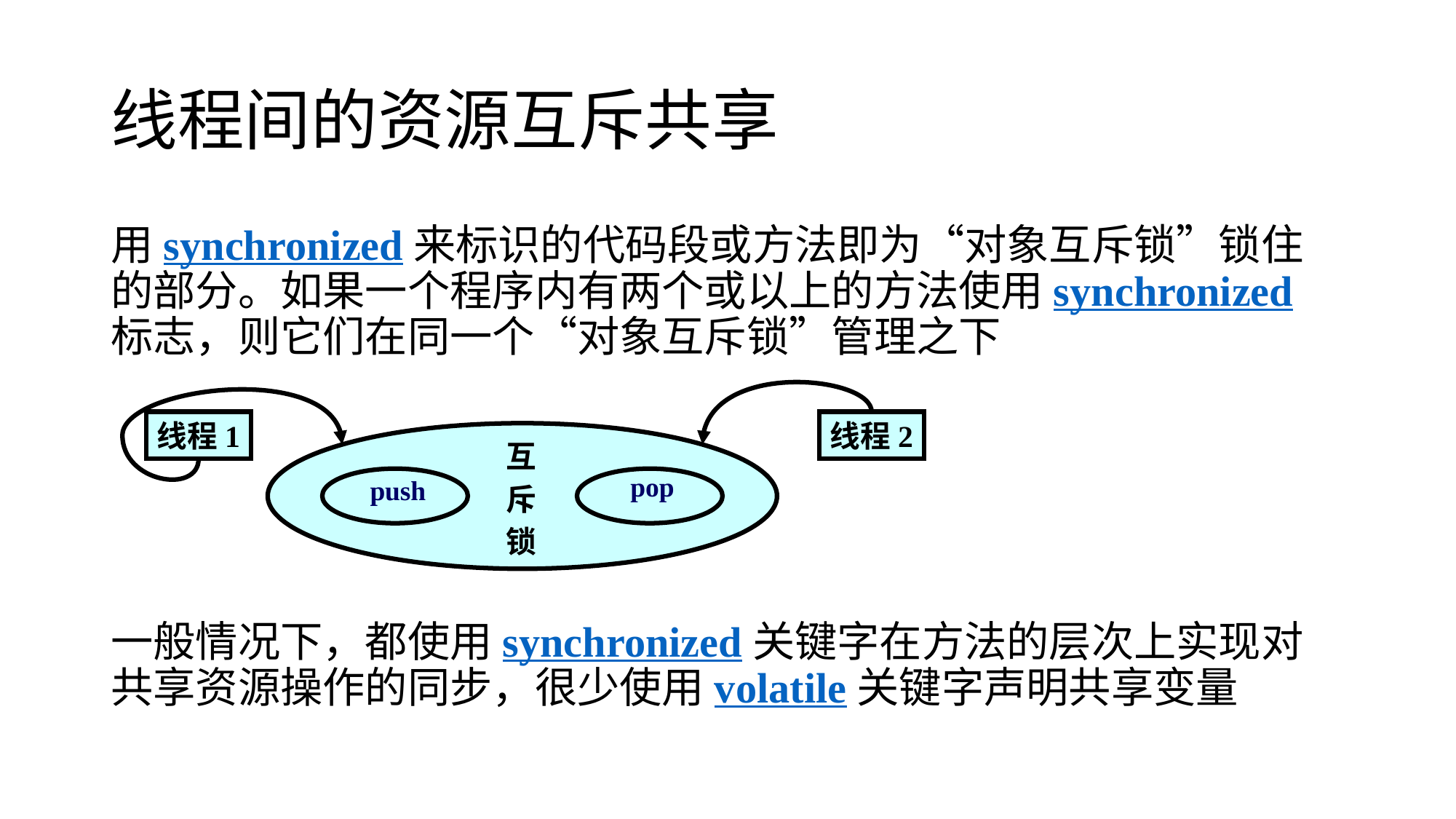

# 线程间的资源互斥共享
用synchronized来标识的代码段或方法即为“对象互斥锁”锁住的部分。如果一个程序内有两个或以上的方法使用synchronized标志，则它们在同一个“对象互斥锁”管理之下

一般情况下，都使用synchronized关键字在方法的层次上实现对共享资源操作的同步，很少使用volatile关键字声明共享变量
线程1
线程2

互
斥
锁
pop
push